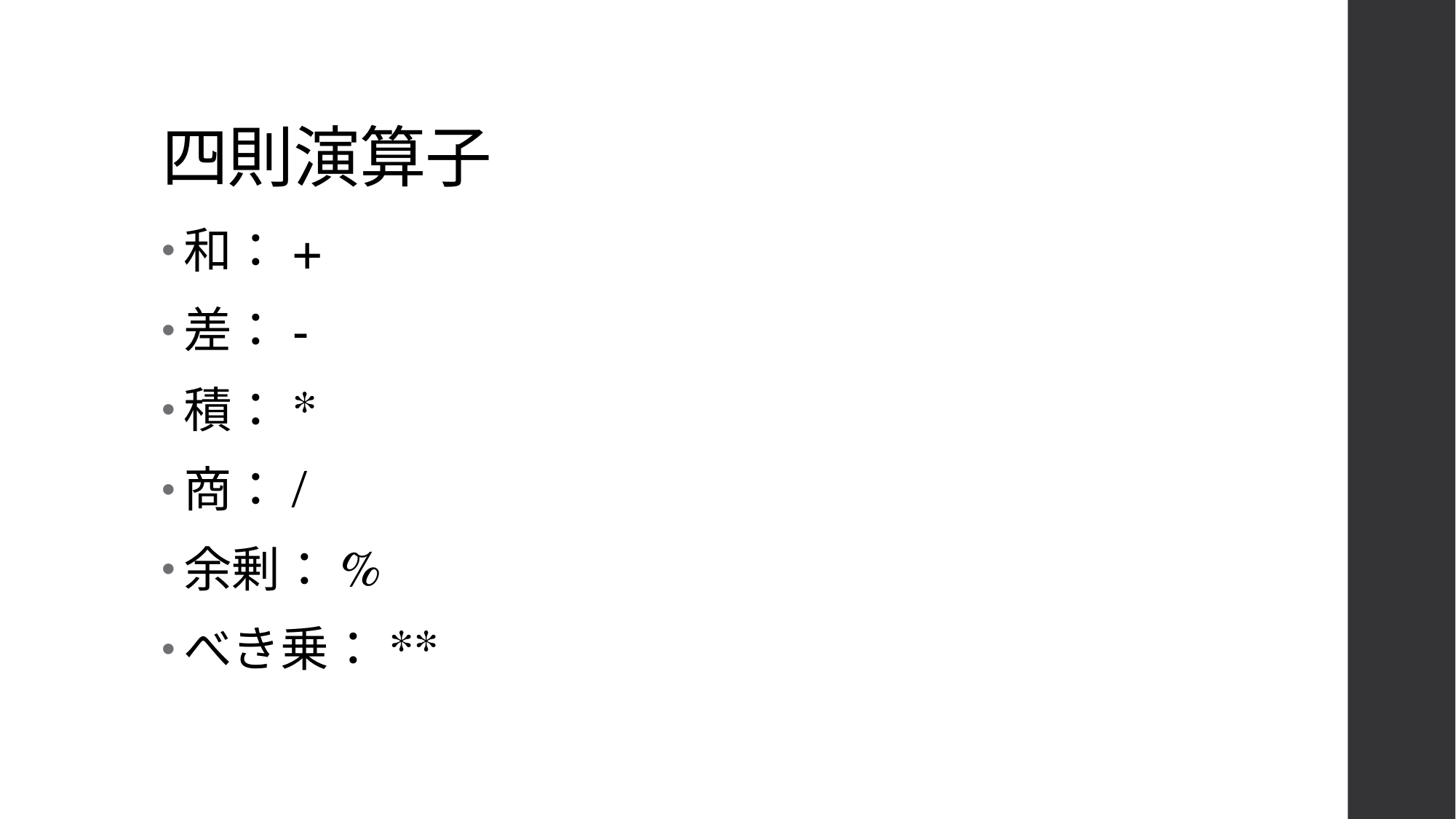

# 四則演算子
和：+
差：-
積：*
商：/
余剰：%
べき乗：**